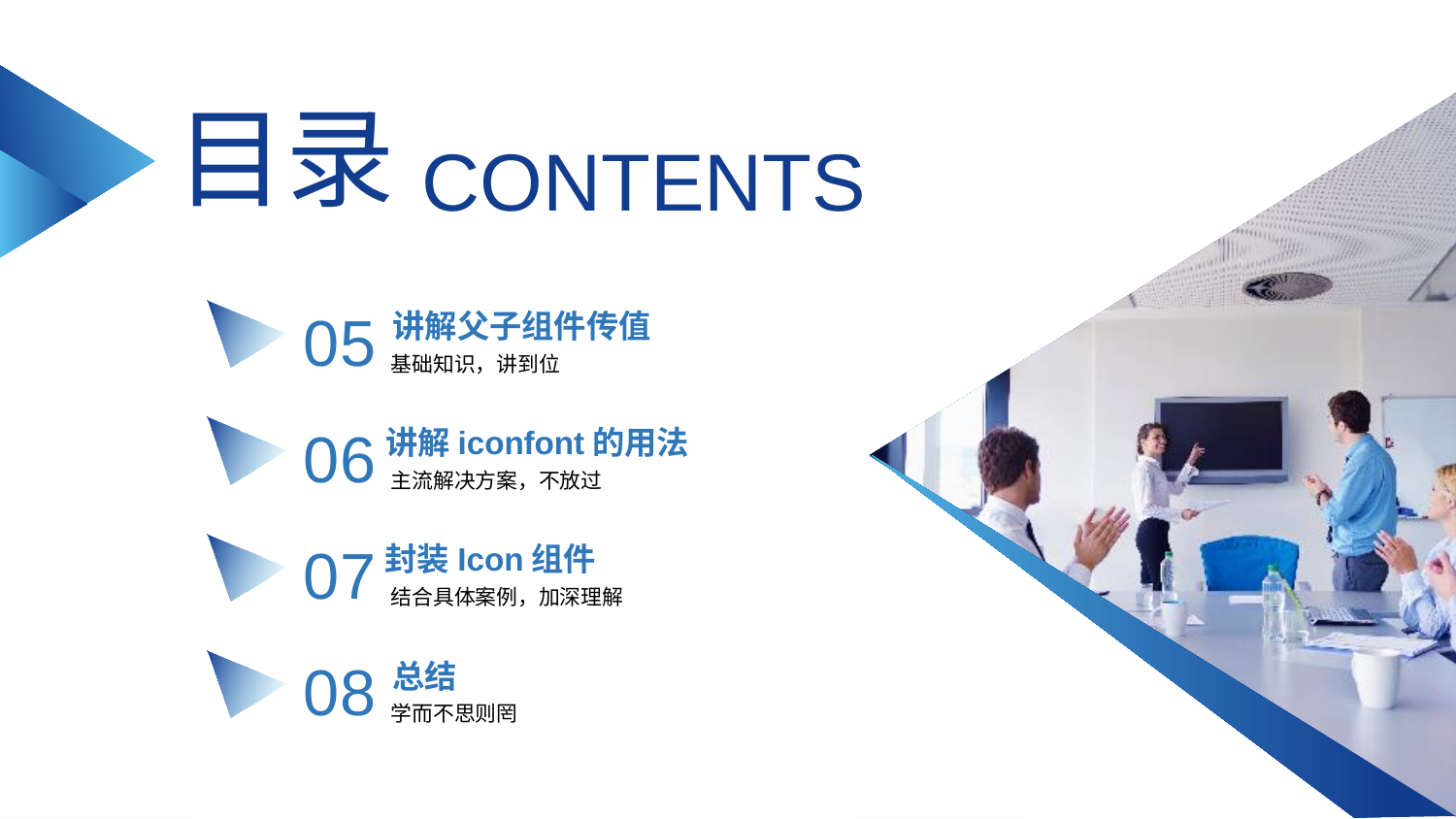

目录
CONTENTS

05
讲解父子组件传值
基础知识，讲到位

06
讲解iconfont的用法
主流解决方案，不放过

07
封装Icon组件
结合具体案例，加深理解

08
总结
学而不思则罔